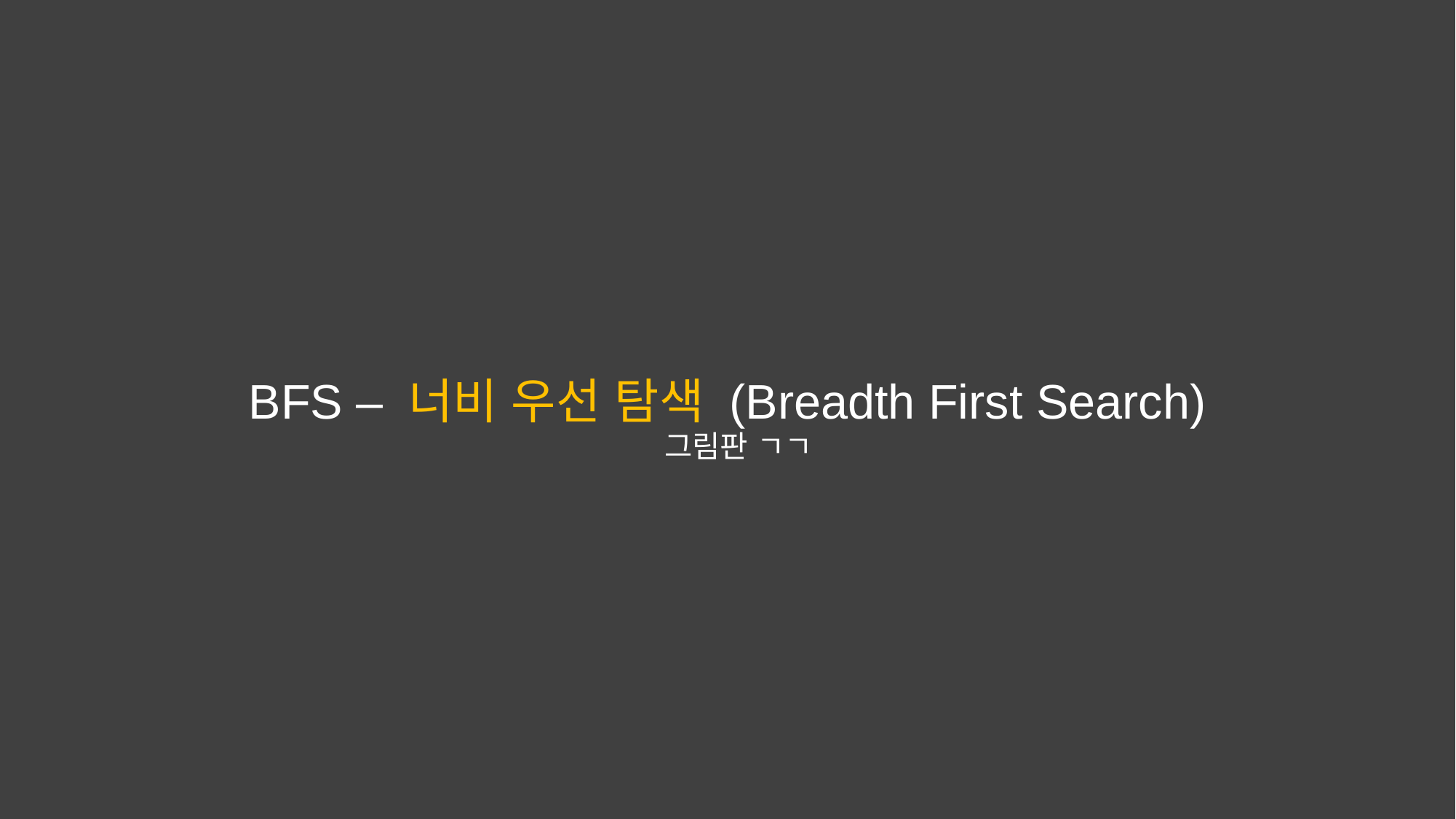

BFS – 너비 우선 탐색 (Breadth First Search)
그림판 ㄱㄱ